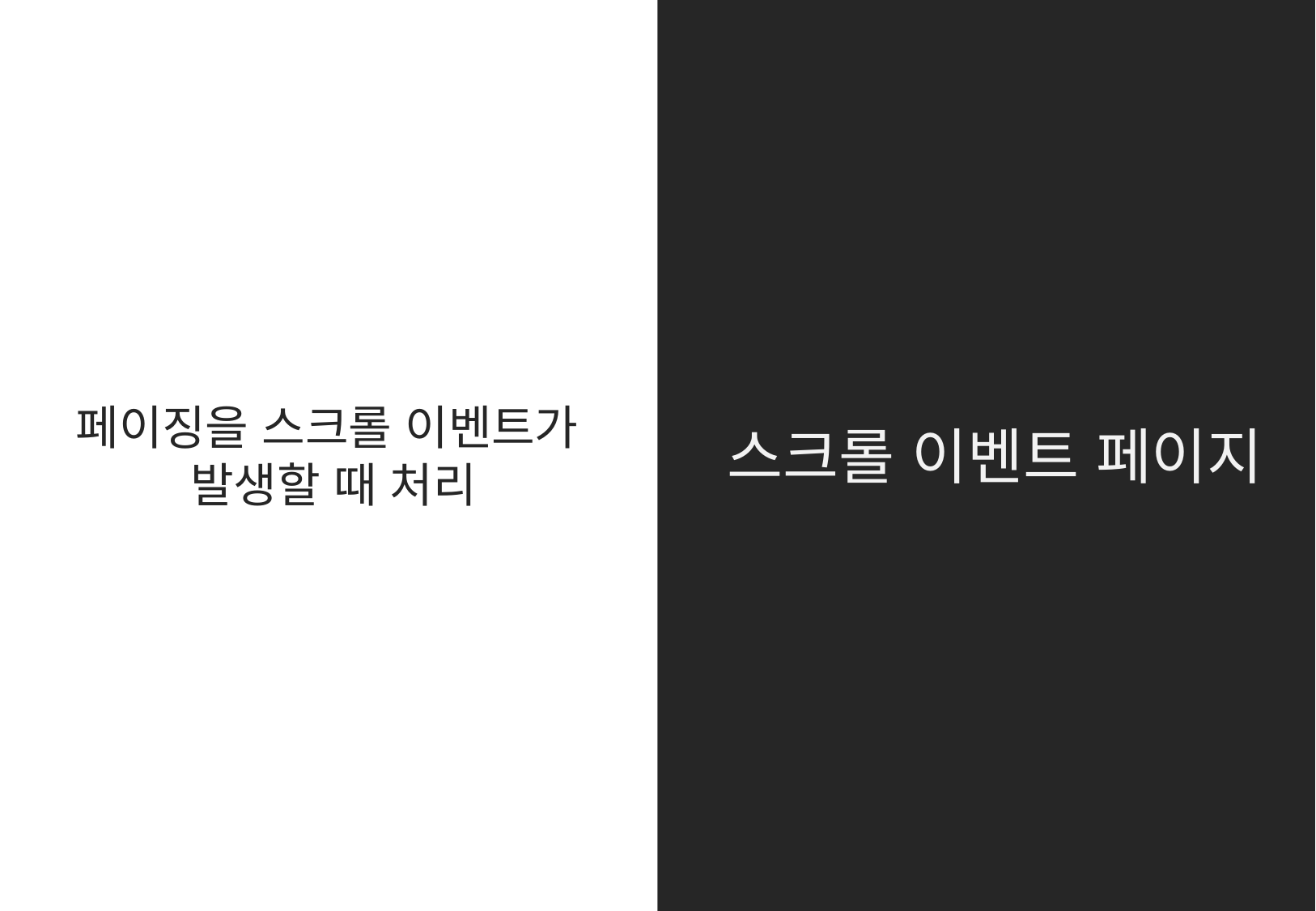

페이징을 스크롤 이벤트가
발생할 때 처리
스크롤 이벤트 페이지